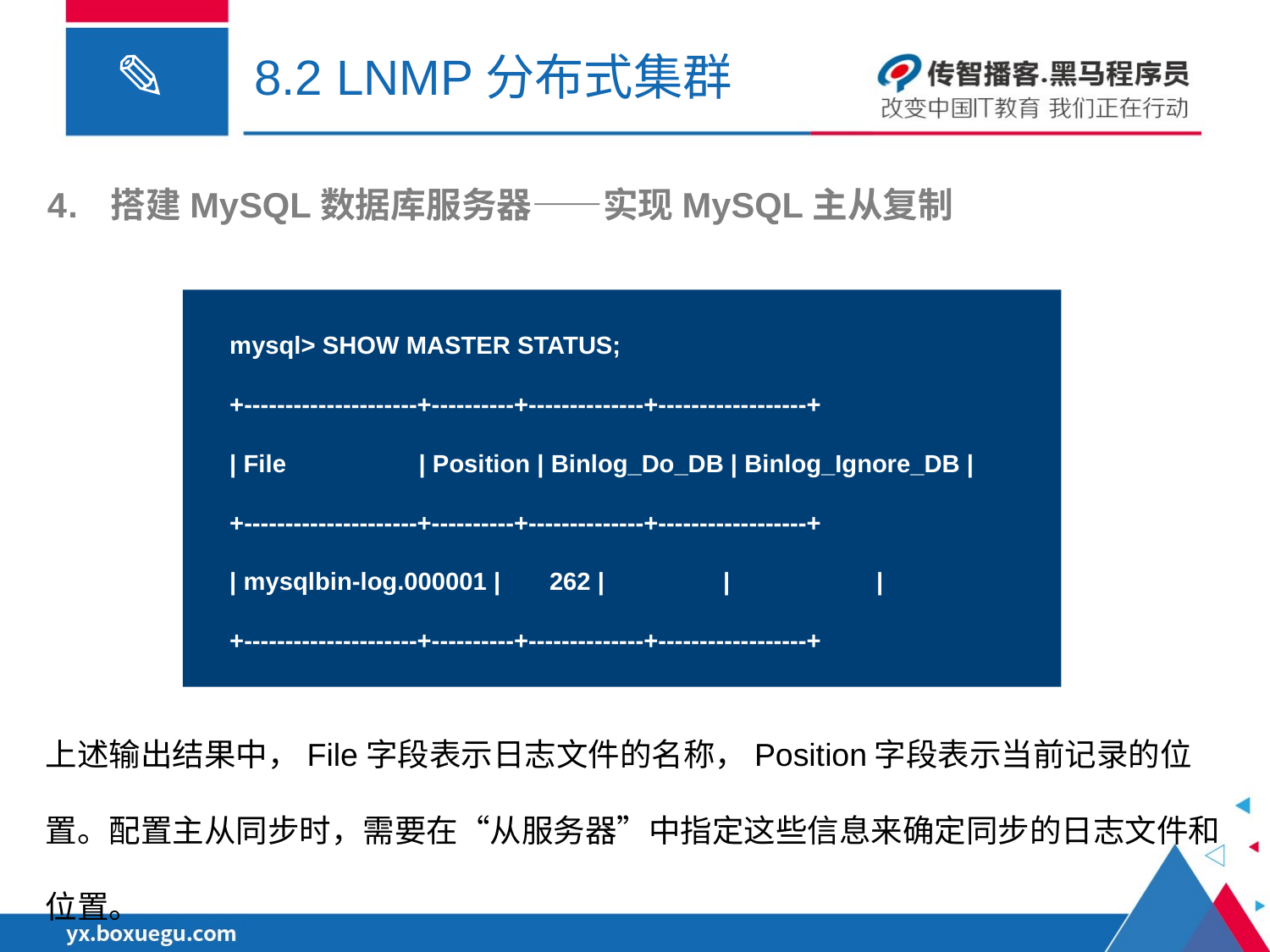

# 8.2 LNMP分布式集群
搭建MySQL数据库服务器——实现MySQL主从复制

mysql> SHOW MASTER STATUS;
+---------------------+----------+--------------+------------------+
| File                   | Position | Binlog_Do_DB | Binlog_Ignore_DB |
+---------------------+----------+--------------+------------------+
| mysqlbin-log.000001 |       262 |                 |                     |
+---------------------+----------+--------------+------------------+
上述输出结果中，File字段表示日志文件的名称，Position字段表示当前记录的位置。配置主从同步时，需要在“从服务器”中指定这些信息来确定同步的日志文件和位置。